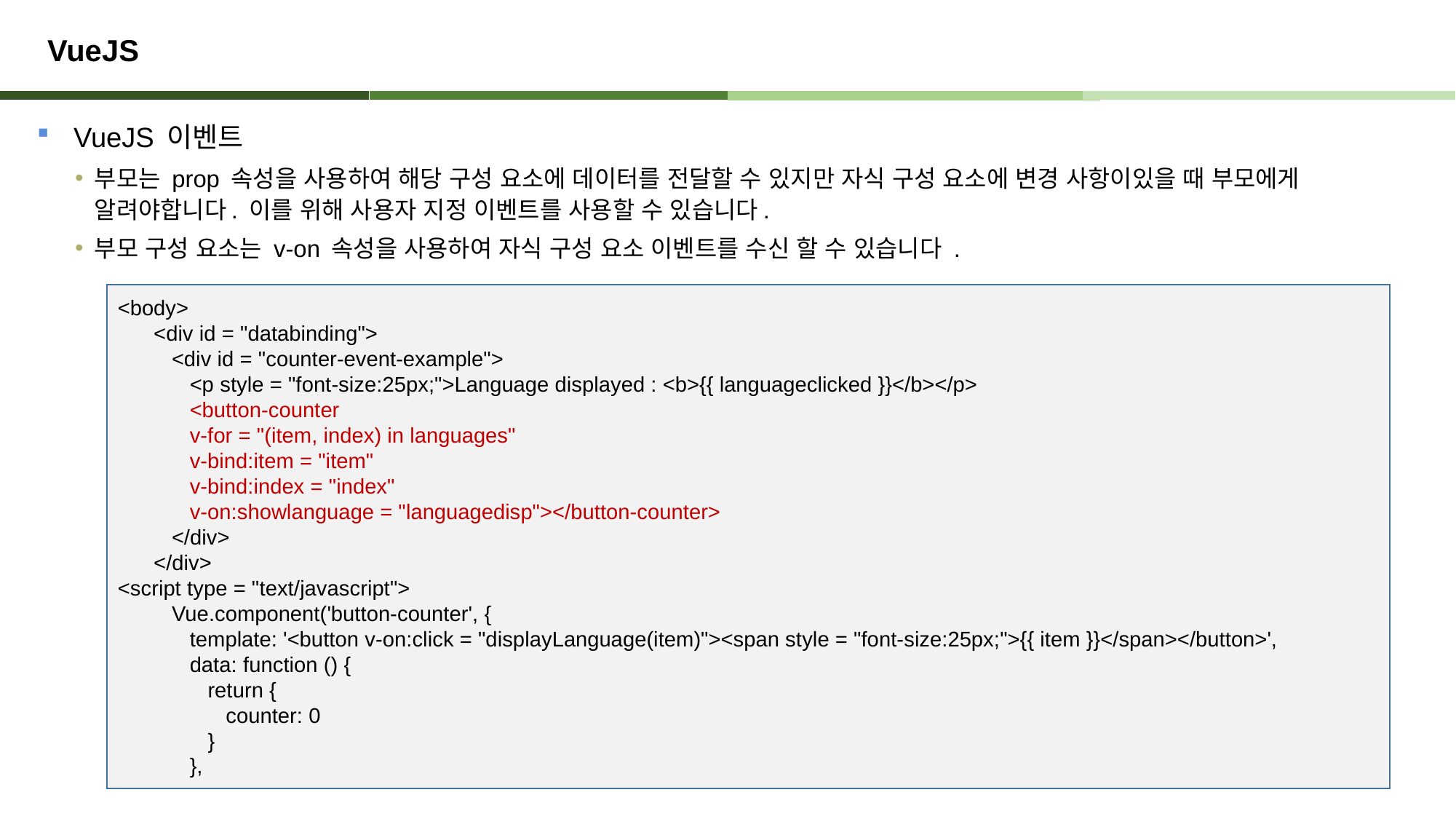

# VueJS
VueJS 이벤트
부모는 prop 속성을 사용하여 해당 구성 요소에 데이터를 전달할 수 있지만 자식 구성 요소에 변경 사항이있을 때 부모에게 알려야합니다. 이를 위해 사용자 지정 이벤트를 사용할 수 있습니다.
부모 구성 요소는 v-on 속성을 사용하여 자식 구성 요소 이벤트를 수신 할 수 있습니다 .
<body>
      <div id = "databinding">
         <div id = "counter-event-example">
            <p style = "font-size:25px;">Language displayed : <b>{{ languageclicked }}</b></p>
            <button-counter
            v-for = "(item, index) in languages"
            v-bind:item = "item"
            v-bind:index = "index"
            v-on:showlanguage = "languagedisp"></button-counter>
         </div>
      </div>
<script type = "text/javascript">
         Vue.component('button-counter', {
            template: '<button v-on:click = "displayLanguage(item)"><span style = "font-size:25px;">{{ item }}</span></button>',
            data: function () {
               return {
                  counter: 0
               }
            },